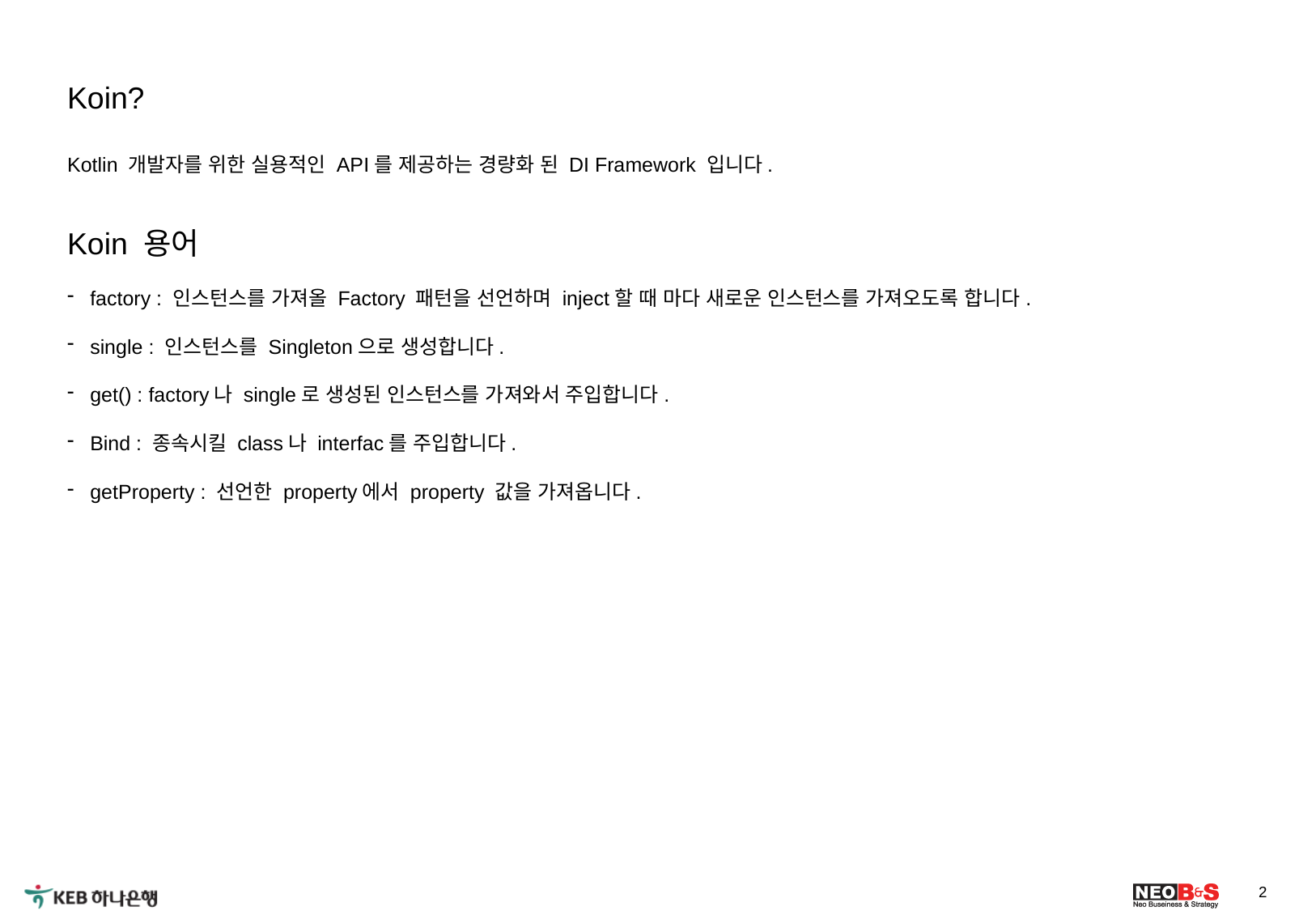

Koin?

Kotlin 개발자를 위한 실용적인 API를 제공하는 경량화 된 DI Framework 입니다.

Koin 용어

factory : 인스턴스를 가져올 Factory 패턴을 선언하며 inject할 때 마다 새로운 인스턴스를 가져오도록 합니다.

single : 인스턴스를 Singleton으로 생성합니다.

get() : factory나 single로 생성된 인스턴스를 가져와서 주입합니다.

Bind : 종속시킬 class나 interfac를 주입합니다.

getProperty : 선언한 property에서 property 값을 가져옵니다.